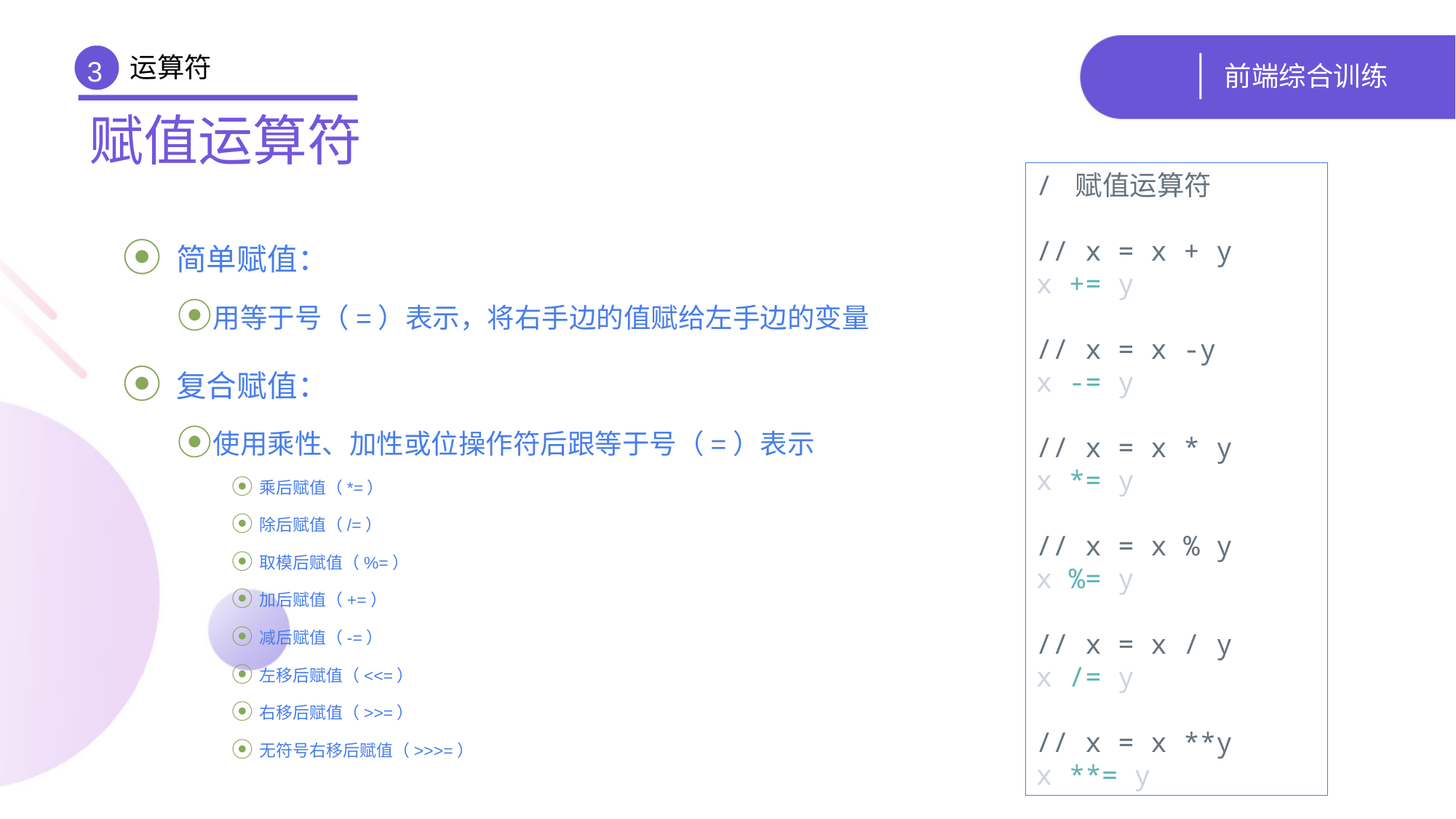

运算符
# 前端综合训练
3
赋值运算符
/ 赋值运算符
// x = x + y
x += y
// x = x -y
x -= y
// x = x * y
x *= y
// x = x % y
x %= y
// x = x / y
x /= y
// x = x **y
x **= y
 简单赋值：
用等于号（=）表示，将右手边的值赋给左手边的变量
 复合赋值：
使用乘性、加性或位操作符后跟等于号（=）表示
乘后赋值（*=）
除后赋值（/=）
取模后赋值（%=）
加后赋值（+=）
减后赋值（-=）
左移后赋值（<<=）
右移后赋值（>>=）
无符号右移后赋值（>>>=）